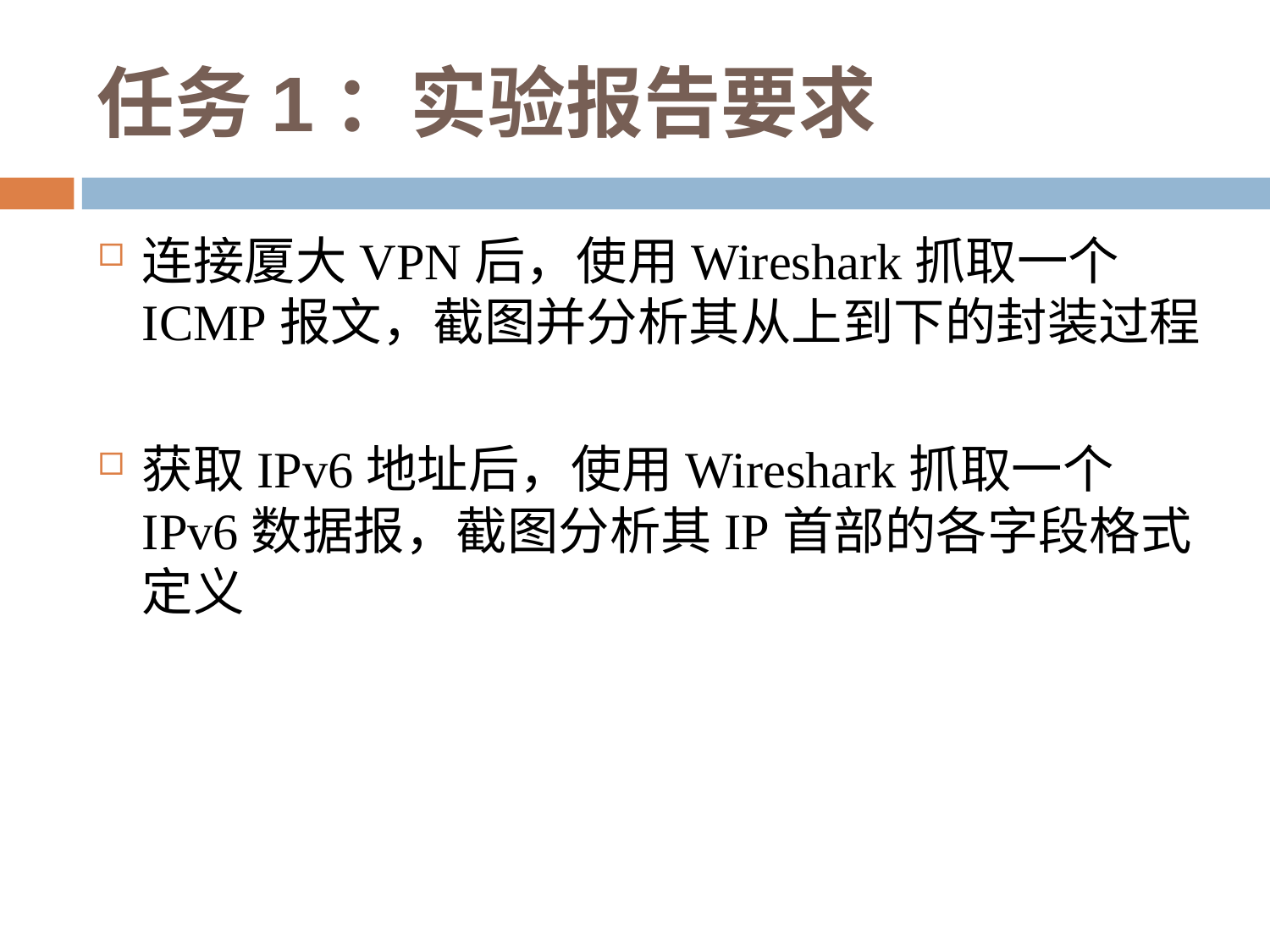

# 任务1：实验报告要求
连接厦大VPN后，使用Wireshark抓取一个ICMP报文，截图并分析其从上到下的封装过程

获取IPv6地址后，使用Wireshark抓取一个IPv6数据报，截图分析其IP首部的各字段格式定义